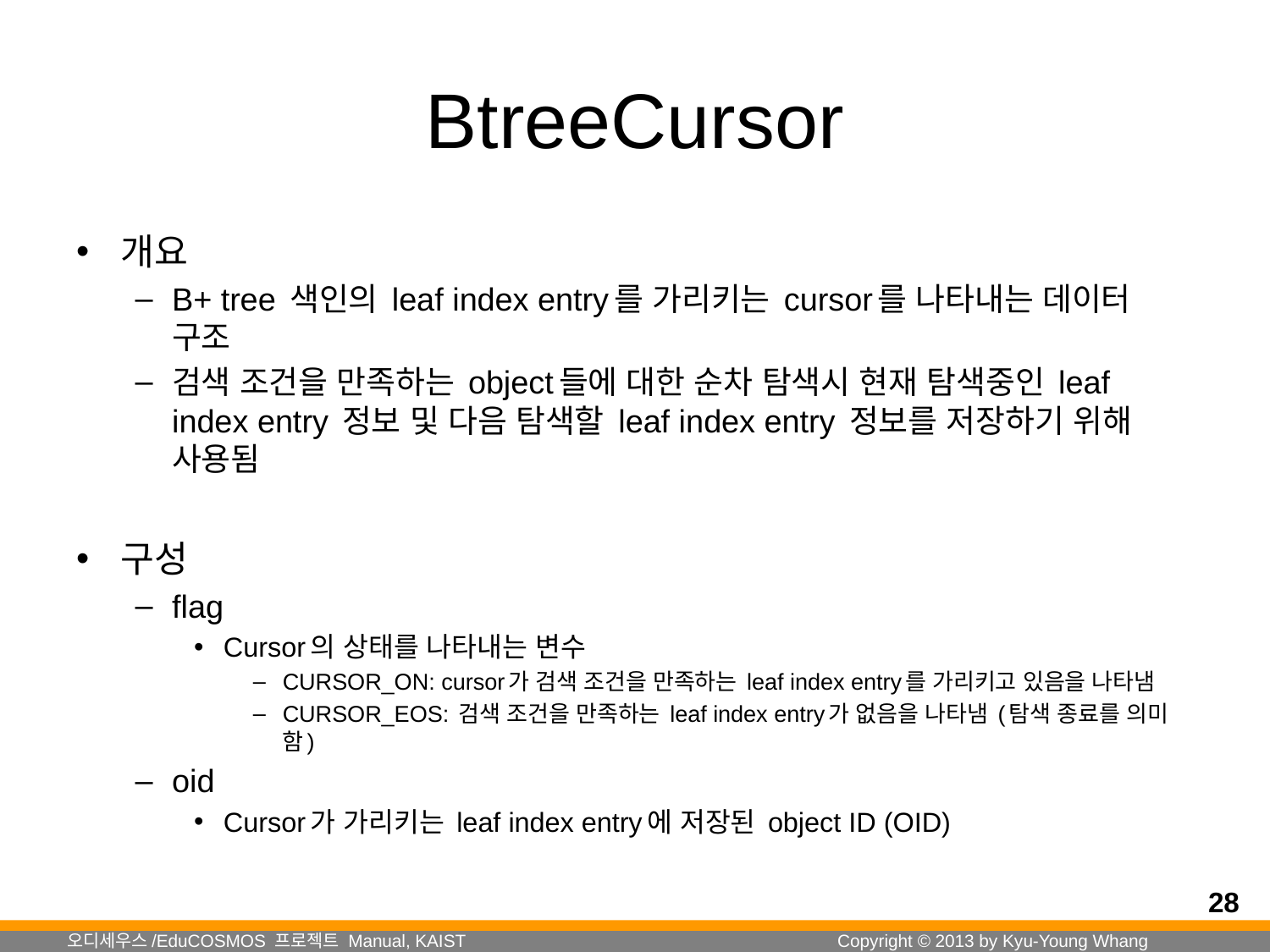

# BtreeCursor
개요
B+ tree 색인의 leaf index entry를 가리키는 cursor를 나타내는 데이터 구조
검색 조건을 만족하는 object들에 대한 순차 탐색시 현재 탐색중인 leaf index entry 정보 및 다음 탐색할 leaf index entry 정보를 저장하기 위해 사용됨

구성
flag
Cursor의 상태를 나타내는 변수
CURSOR_ON: cursor가 검색 조건을 만족하는 leaf index entry를 가리키고 있음을 나타냄
CURSOR_EOS: 검색 조건을 만족하는 leaf index entry가 없음을 나타냄 (탐색 종료를 의미함)
oid
Cursor가 가리키는 leaf index entry에 저장된 object ID (OID)